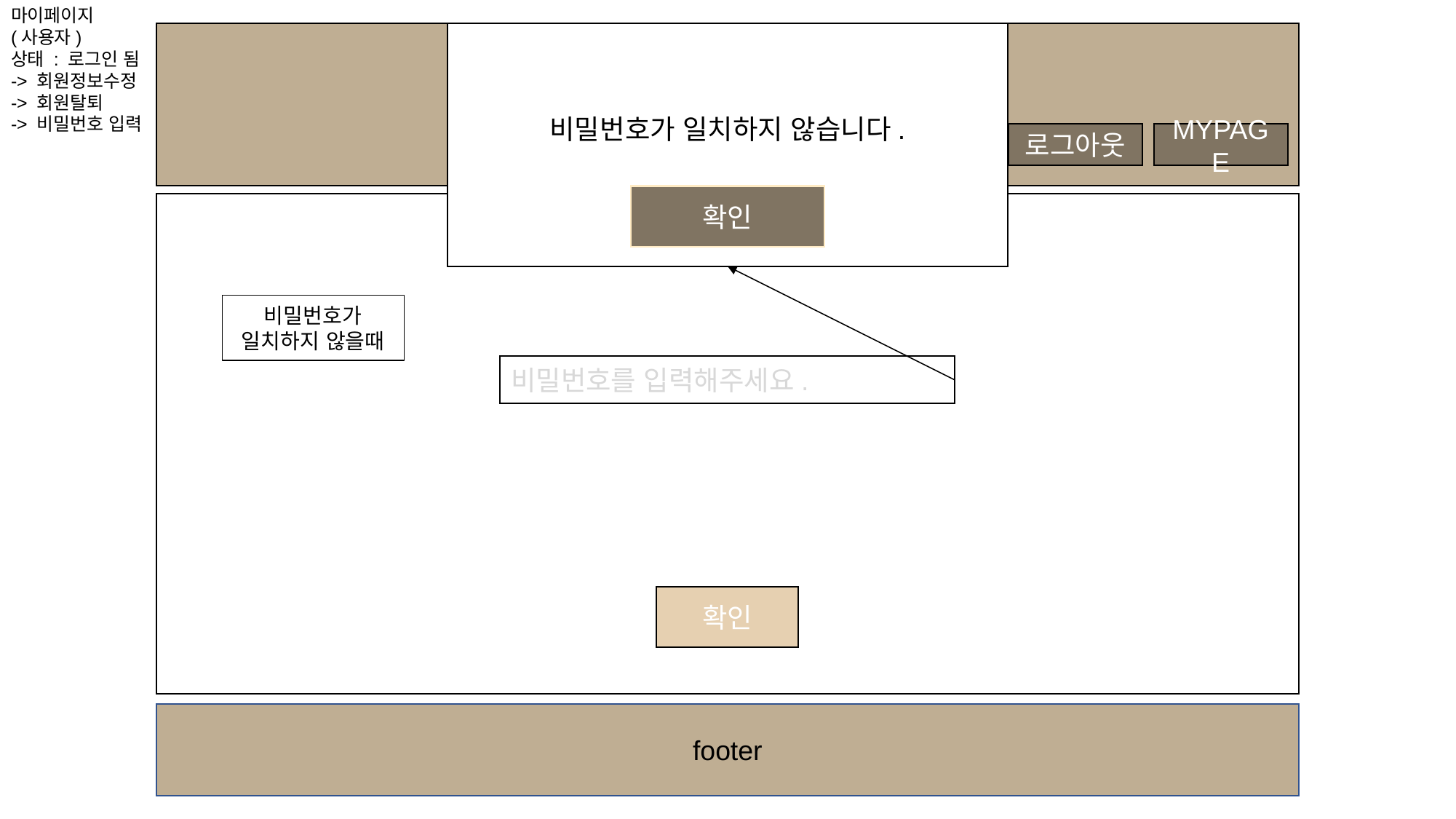

마이페이지
(사용자)
상태 : 로그인 됨
-> 회원정보수정
-> 회원탈퇴
-> 비밀번호 입력
header
로그아웃
MYPAGE
비밀번호가 일치하지 않습니다.

확인

회원탈퇴
비밀번호가 일치하지 않을때
비밀번호를 입력해주세요.
확인
footer